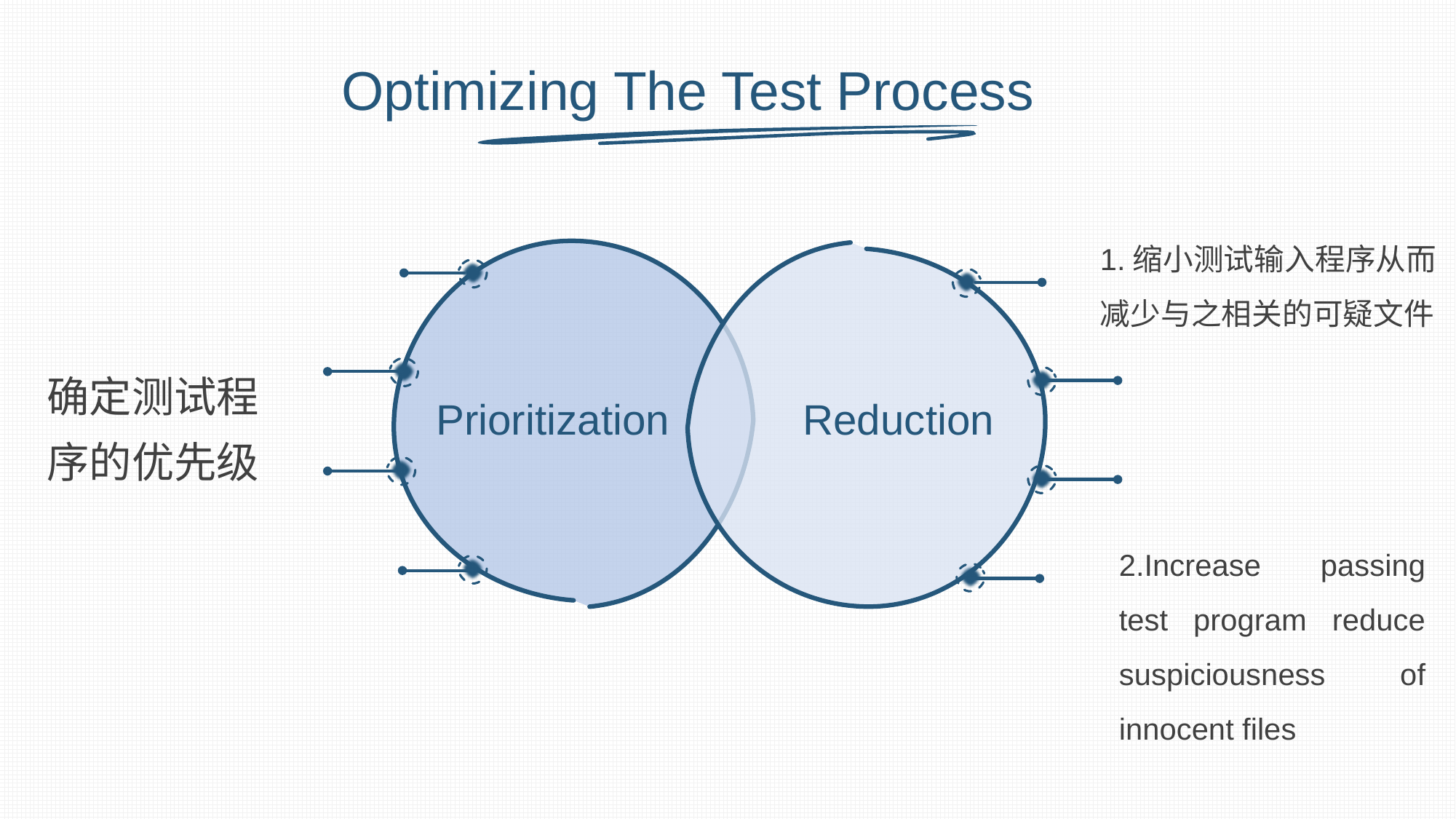

# Optimizing The Test Process
1.缩小测试输入程序从而减少与之相关的可疑文件
确定测试程序的优先级
Prioritization
Reduction
2.Increase passing test program reduce suspiciousness of innocent files